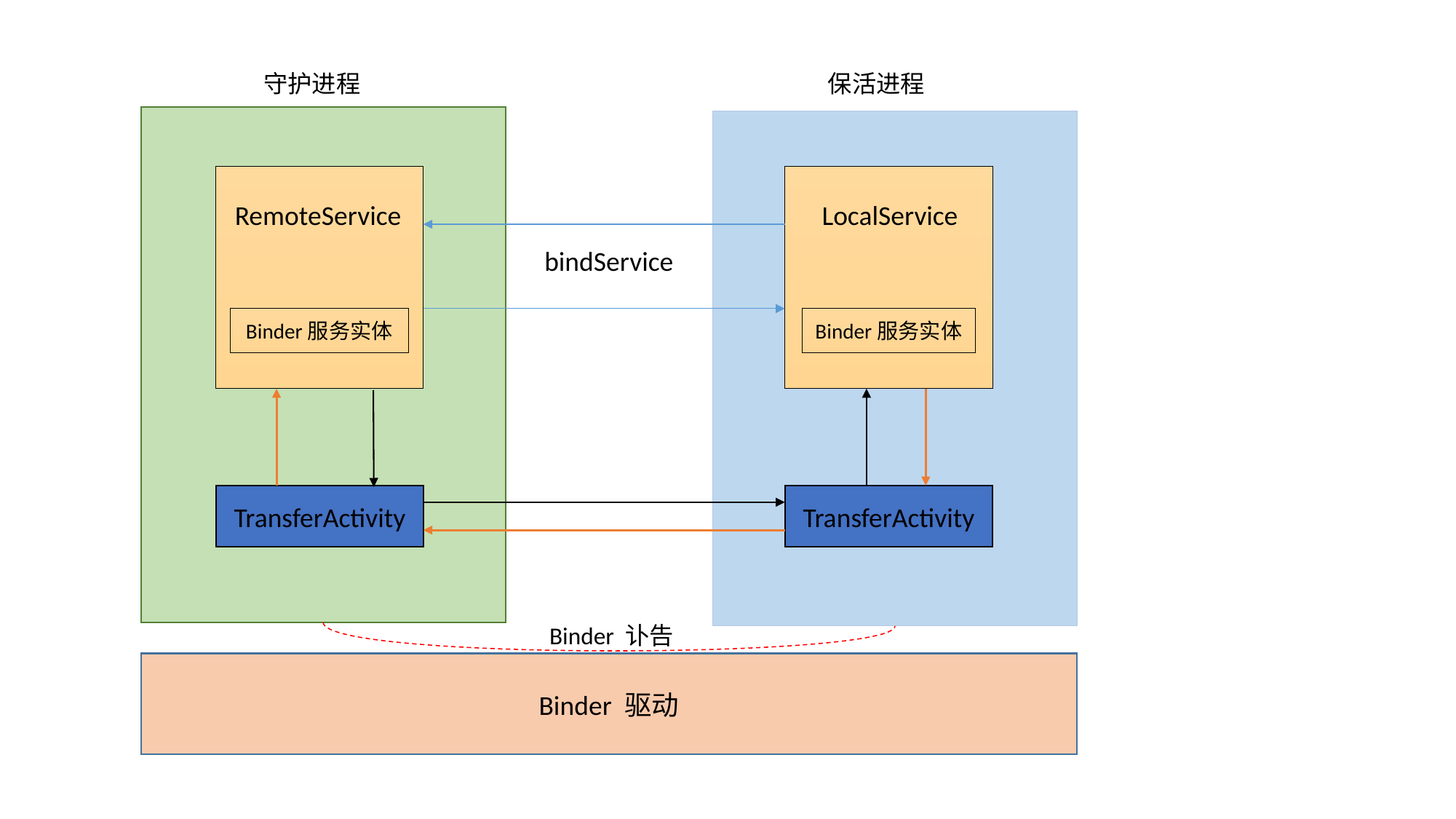

守护进程
保活进程

RemoteService
LocalService
bindService
Binder服务实体
Binder服务实体
TransferActivity
TransferActivity
Binder 讣告
Binder 驱动